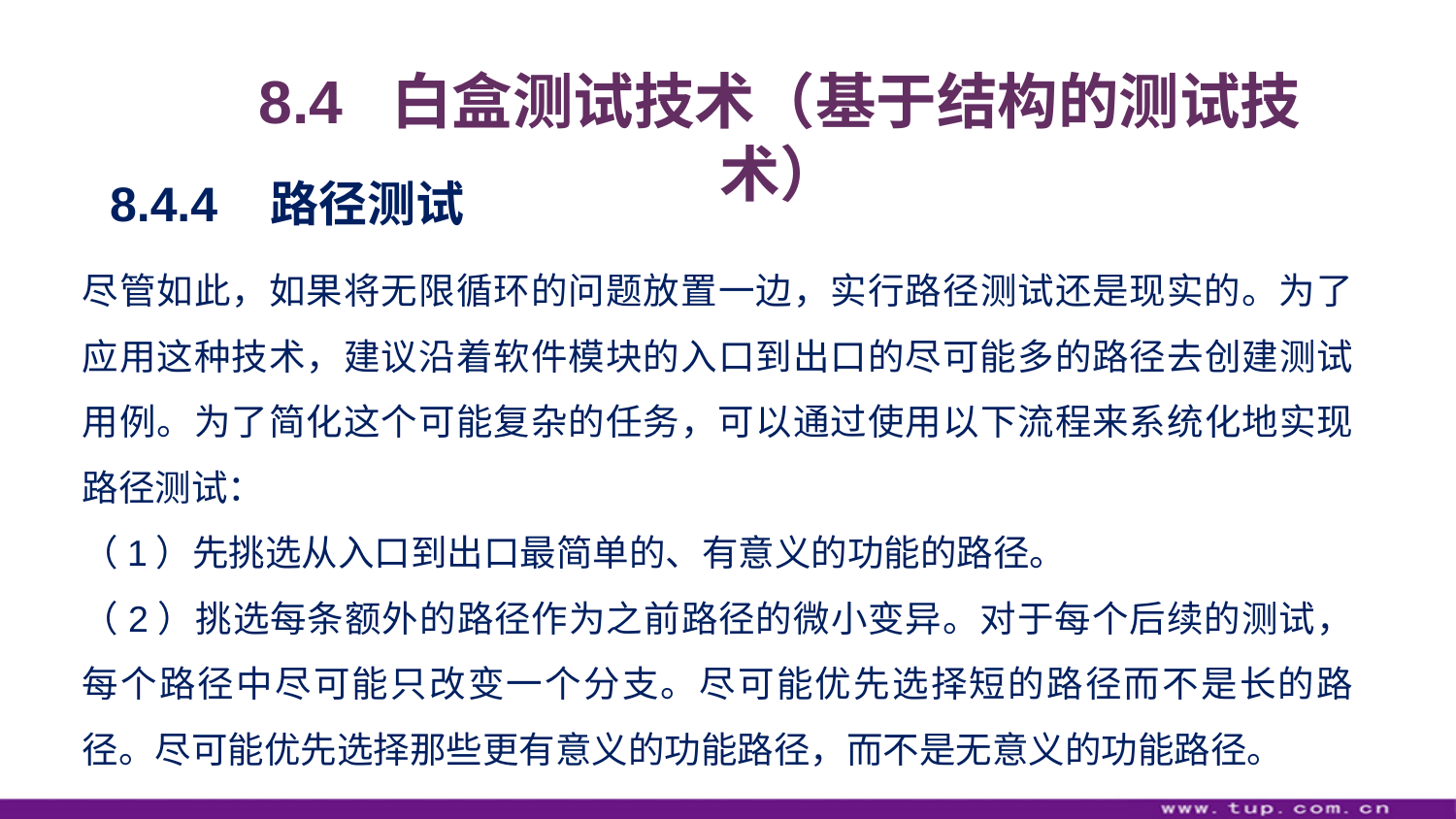

8.4  白盒测试技术（基于结构的测试技术）

8.4.4   路径测试
尽管如此，如果将无限循环的问题放置一边，实行路径测试还是现实的。为了应用这种技术，建议沿着软件模块的入口到出口的尽可能多的路径去创建测试用例。为了简化这个可能复杂的任务，可以通过使用以下流程来系统化地实现路径测试：
（1）先挑选从入口到出口最简单的、有意义的功能的路径。
（2）挑选每条额外的路径作为之前路径的微小变异。对于每个后续的测试，每个路径中尽可能只改变一个分支。尽可能优先选择短的路径而不是长的路径。尽可能优先选择那些更有意义的功能路径，而不是无意义的功能路径。